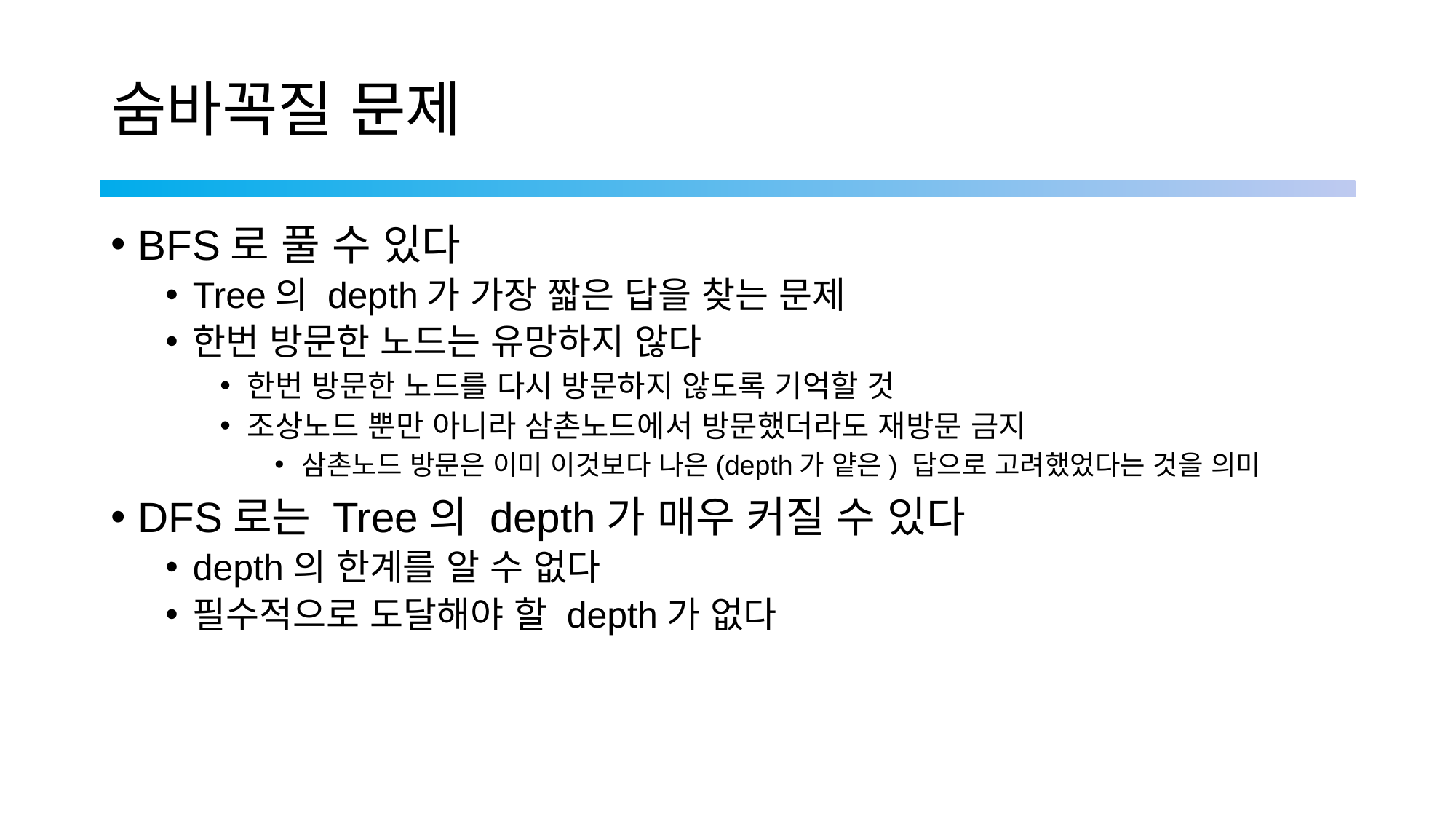

# 숨바꼭질 문제
BFS로 풀 수 있다
Tree의 depth가 가장 짧은 답을 찾는 문제
한번 방문한 노드는 유망하지 않다
한번 방문한 노드를 다시 방문하지 않도록 기억할 것
조상노드 뿐만 아니라 삼촌노드에서 방문했더라도 재방문 금지
삼촌노드 방문은 이미 이것보다 나은(depth가 얕은) 답으로 고려했었다는 것을 의미
DFS로는 Tree의 depth가 매우 커질 수 있다
depth의 한계를 알 수 없다
필수적으로 도달해야 할 depth가 없다